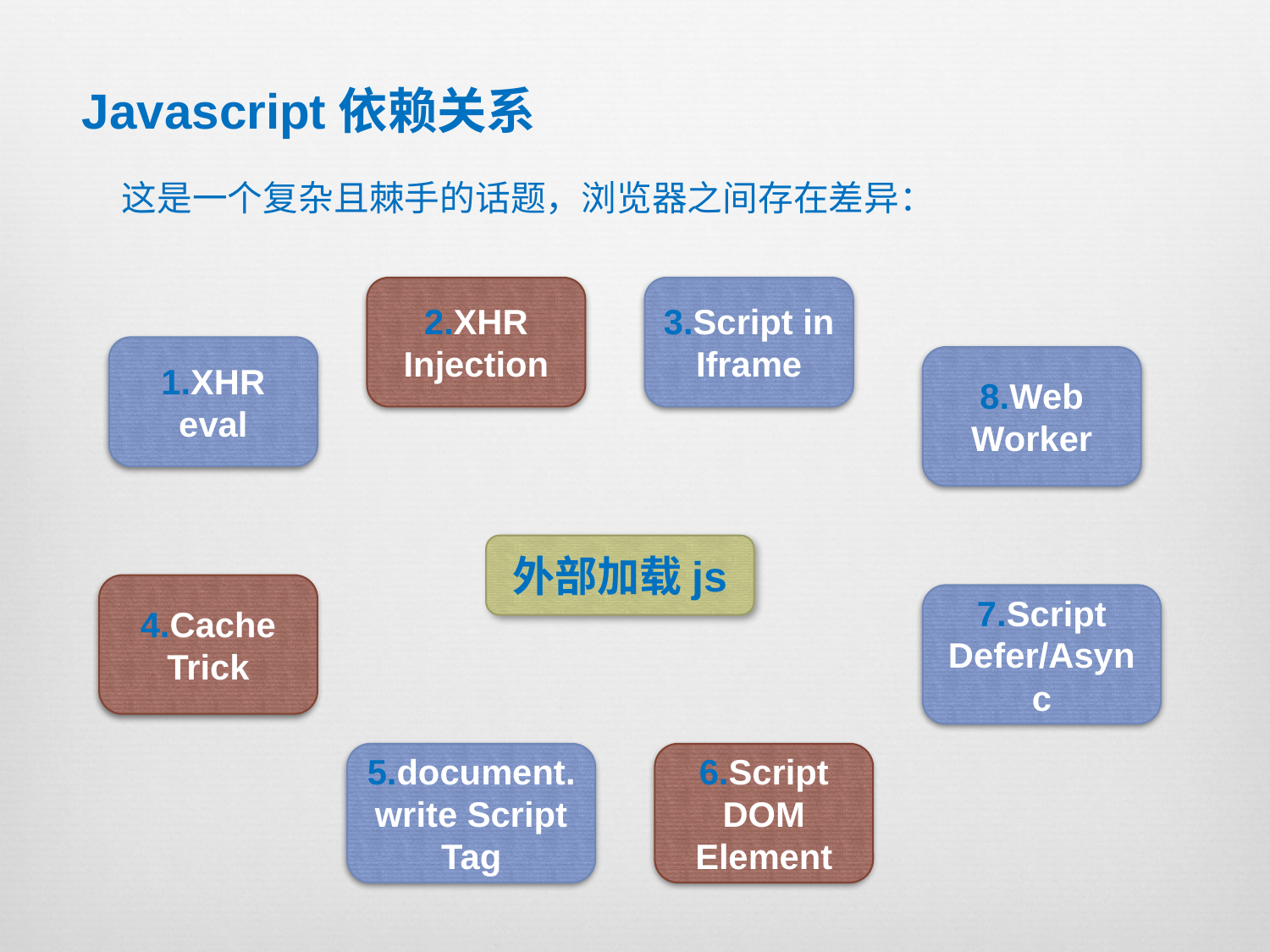

Javascript依赖关系
这是一个复杂且棘手的话题，浏览器之间存在差异：
2.XHR Injection
3.Script in Iframe
1.XHR eval
8.Web Worker
外部加载js
4.Cache Trick
7.Script Defer/Async
5.document.
write Script Tag
6.Script DOM Element